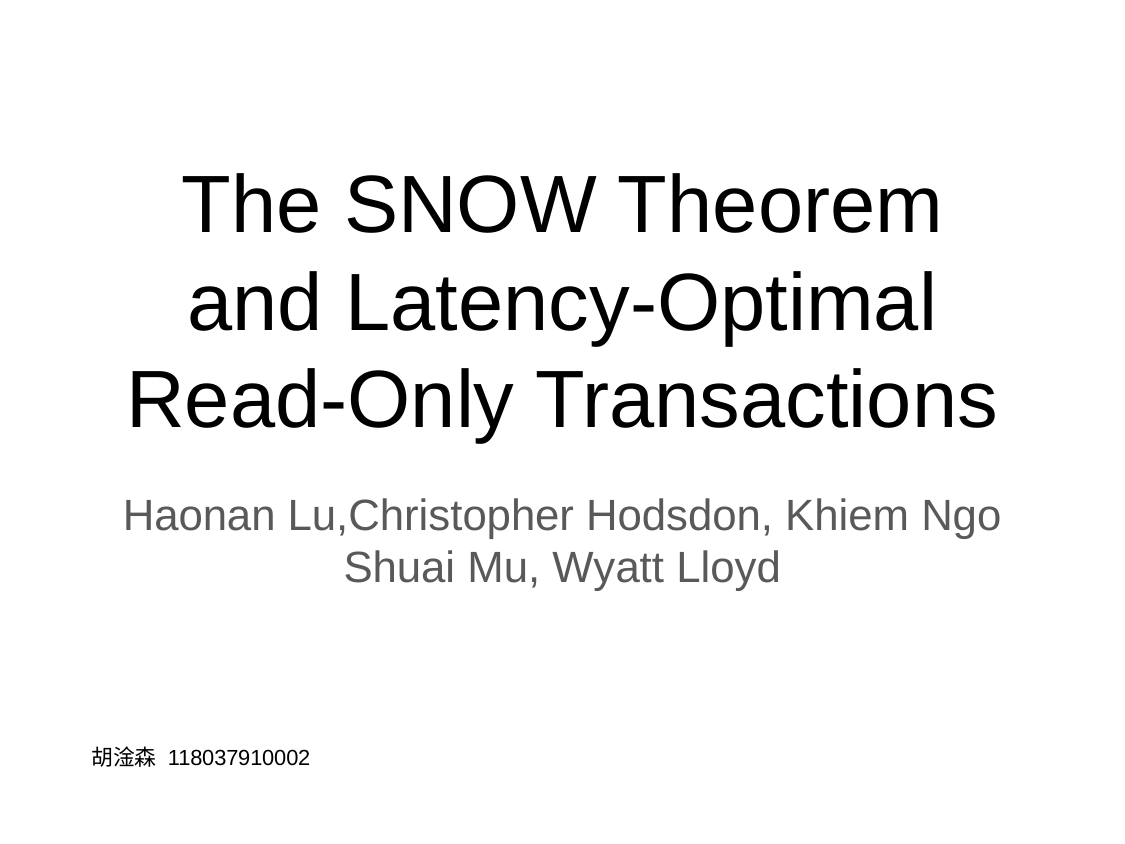

# The SNOW Theorem
and Latency-Optimal
Read-Only Transactions
Haonan Lu,Christopher Hodsdon, Khiem Ngo
Shuai Mu, Wyatt Lloyd
胡淦森 118037910002